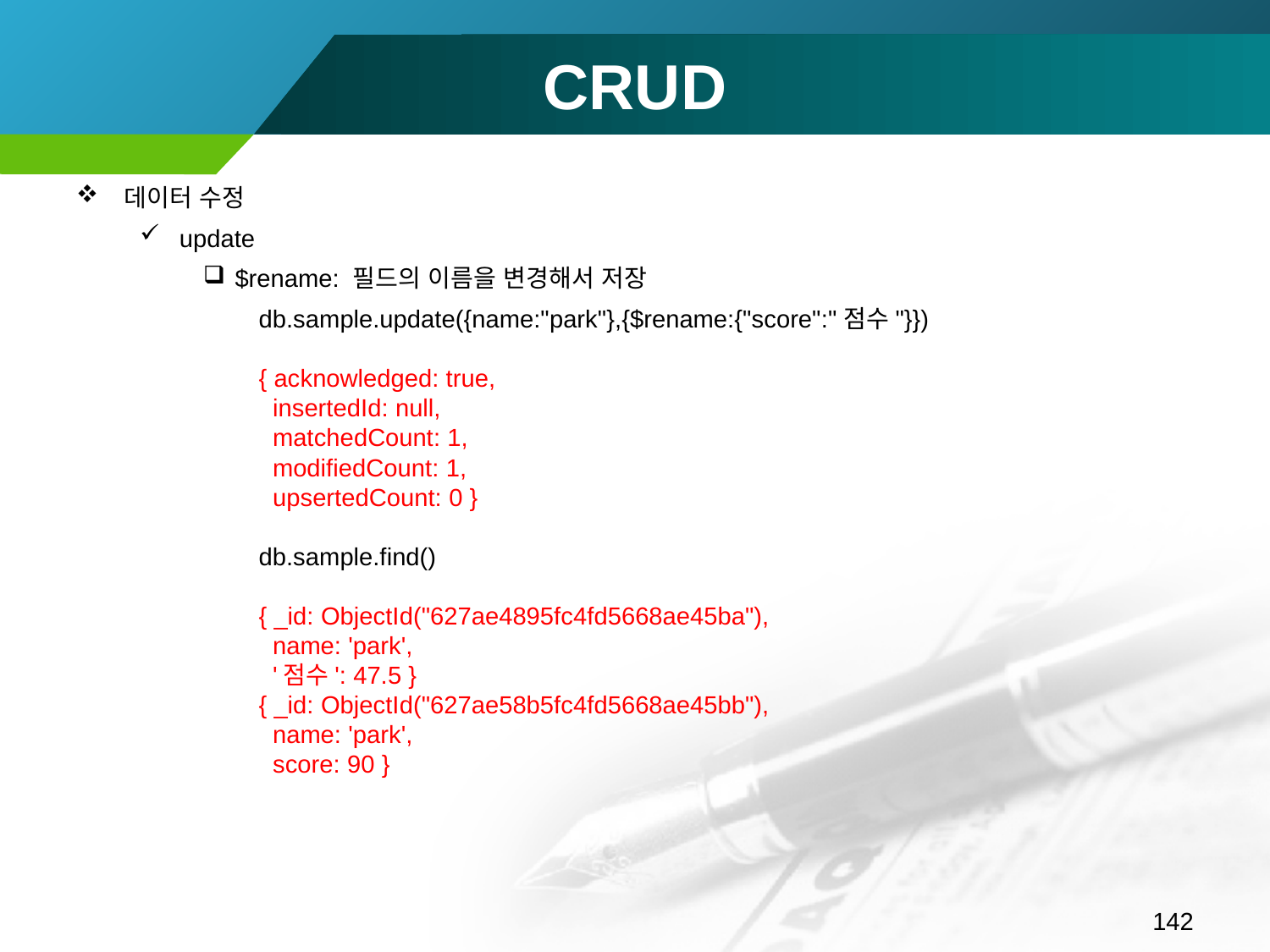

# CRUD
데이터 수정
update
$rename: 필드의 이름을 변경해서 저장
db.sample.update({name:"park"},{$rename:{"score":"점수"}})

{ acknowledged: true,
  insertedId: null,
  matchedCount: 1,
  modifiedCount: 1,
  upsertedCount: 0 }

db.sample.find()

{ _id: ObjectId("627ae4895fc4fd5668ae45ba"),
  name: 'park',
  '점수': 47.5 }
{ _id: ObjectId("627ae58b5fc4fd5668ae45bb"),
  name: 'park',
  score: 90 }
142